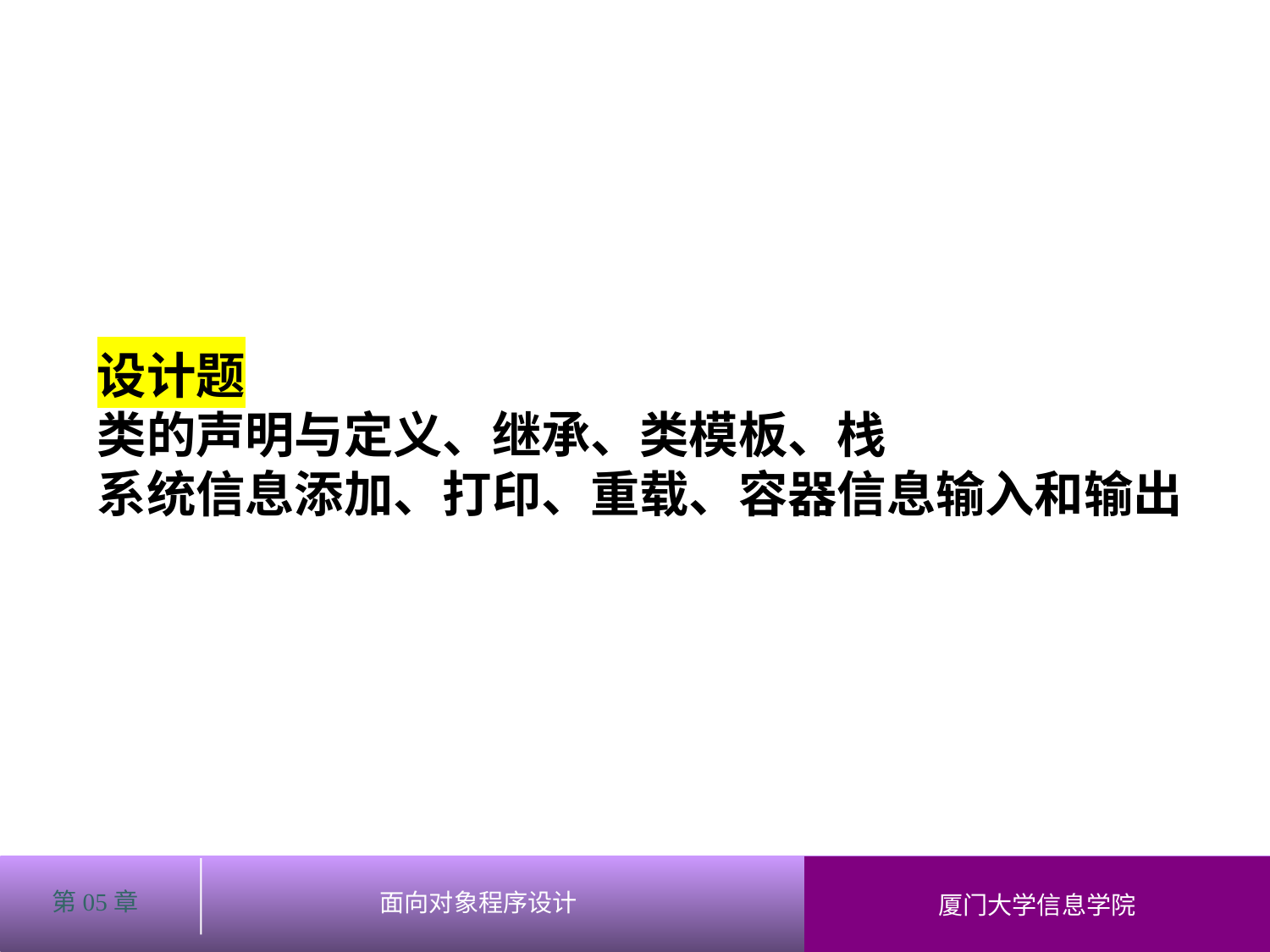

设计题
类的声明与定义、继承、类模板、栈
系统信息添加、打印、重载、容器信息输入和输出
4